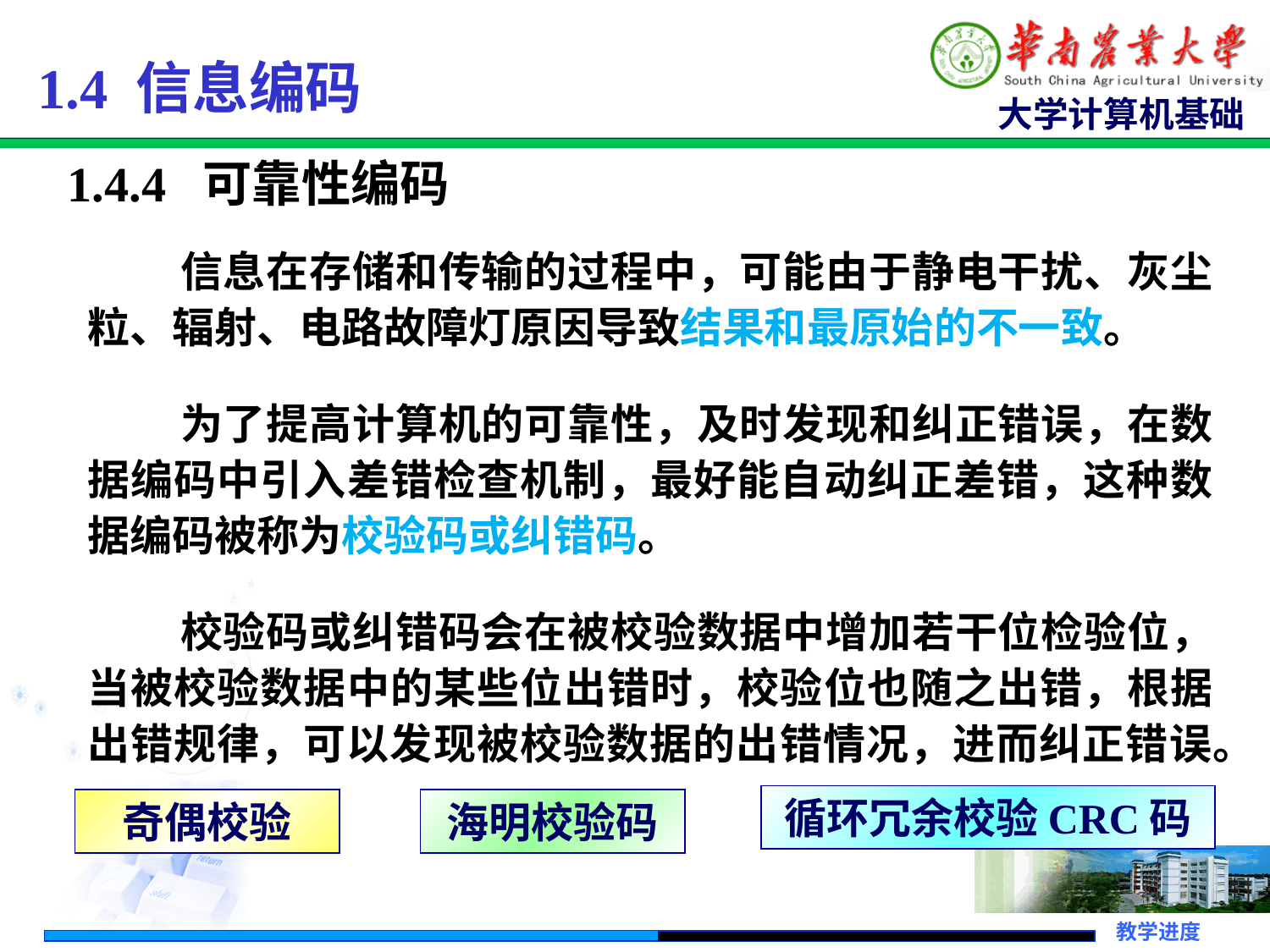

1.4 信息编码
1.4.4  可靠性编码
        信息在存储和传输的过程中，可能由于静电干扰、灰尘粒、辐射、电路故障灯原因导致结果和最原始的不一致。

        为了提高计算机的可靠性，及时发现和纠正错误，在数据编码中引入差错检查机制，最好能自动纠正差错，这种数据编码被称为校验码或纠错码。

        校验码或纠错码会在被校验数据中增加若干位检验位，当被校验数据中的某些位出错时，校验位也随之出错，根据出错规律，可以发现被校验数据的出错情况，进而纠正错误。
循环冗余校验CRC码
海明校验码
奇偶校验